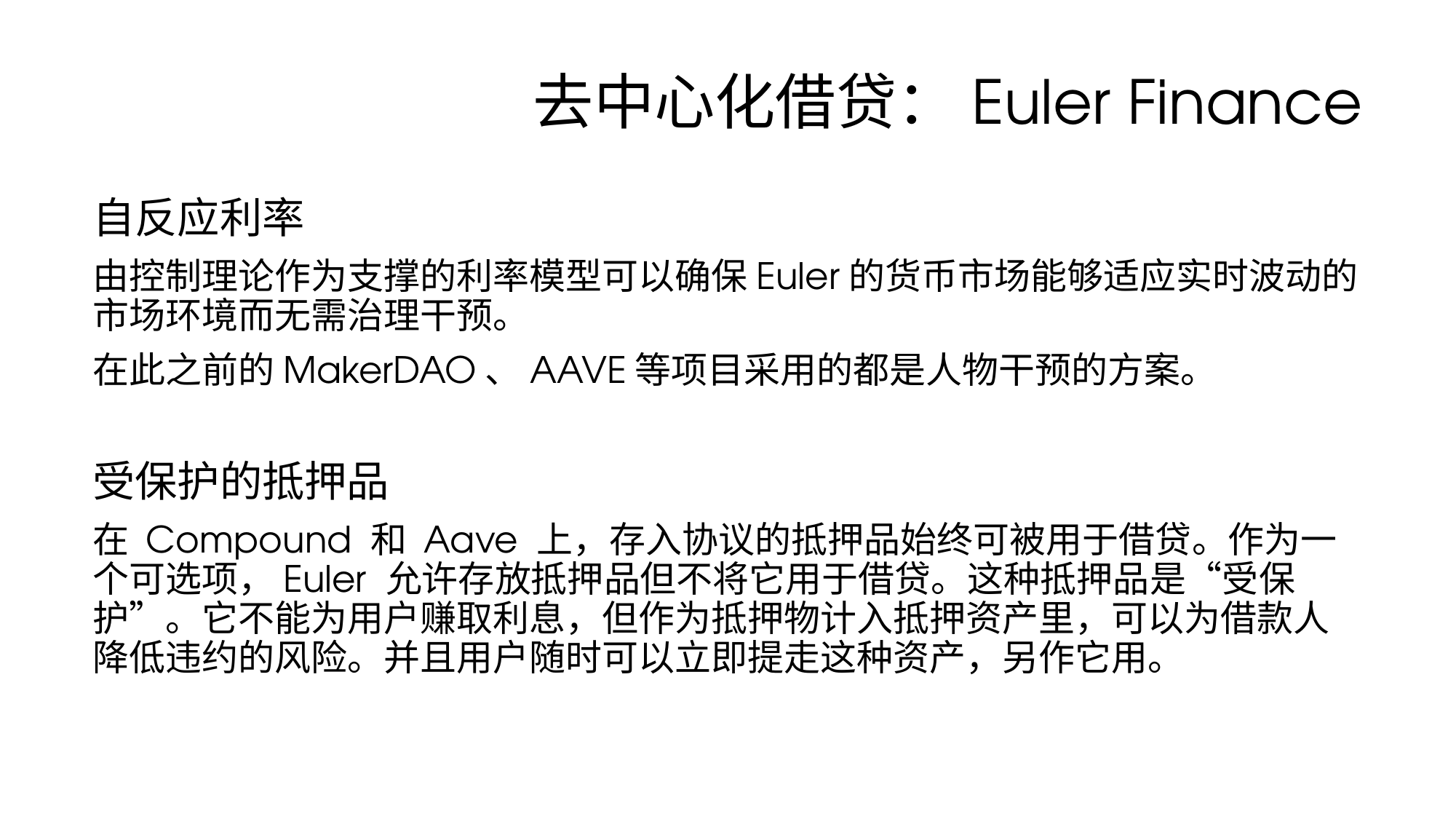

# 去中心化借贷：Euler Finance
自反应利率
由控制理论作为支撑的利率模型可以确保Euler的货币市场能够适应实时波动的市场环境而无需治理干预。
在此之前的MakerDAO、AAVE等项目采用的都是人物干预的方案。

受保护的抵押品
在 Compound 和 Aave 上，存入协议的抵押品始终可被用于借贷。作为一个可选项，Euler 允许存放抵押品但不将它用于借贷。这种抵押品是“受保护”。它不能为用户赚取利息，但作为抵押物计入抵押资产里，可以为借款人降低违约的风险。并且用户随时可以立即提走这种资产，另作它用。